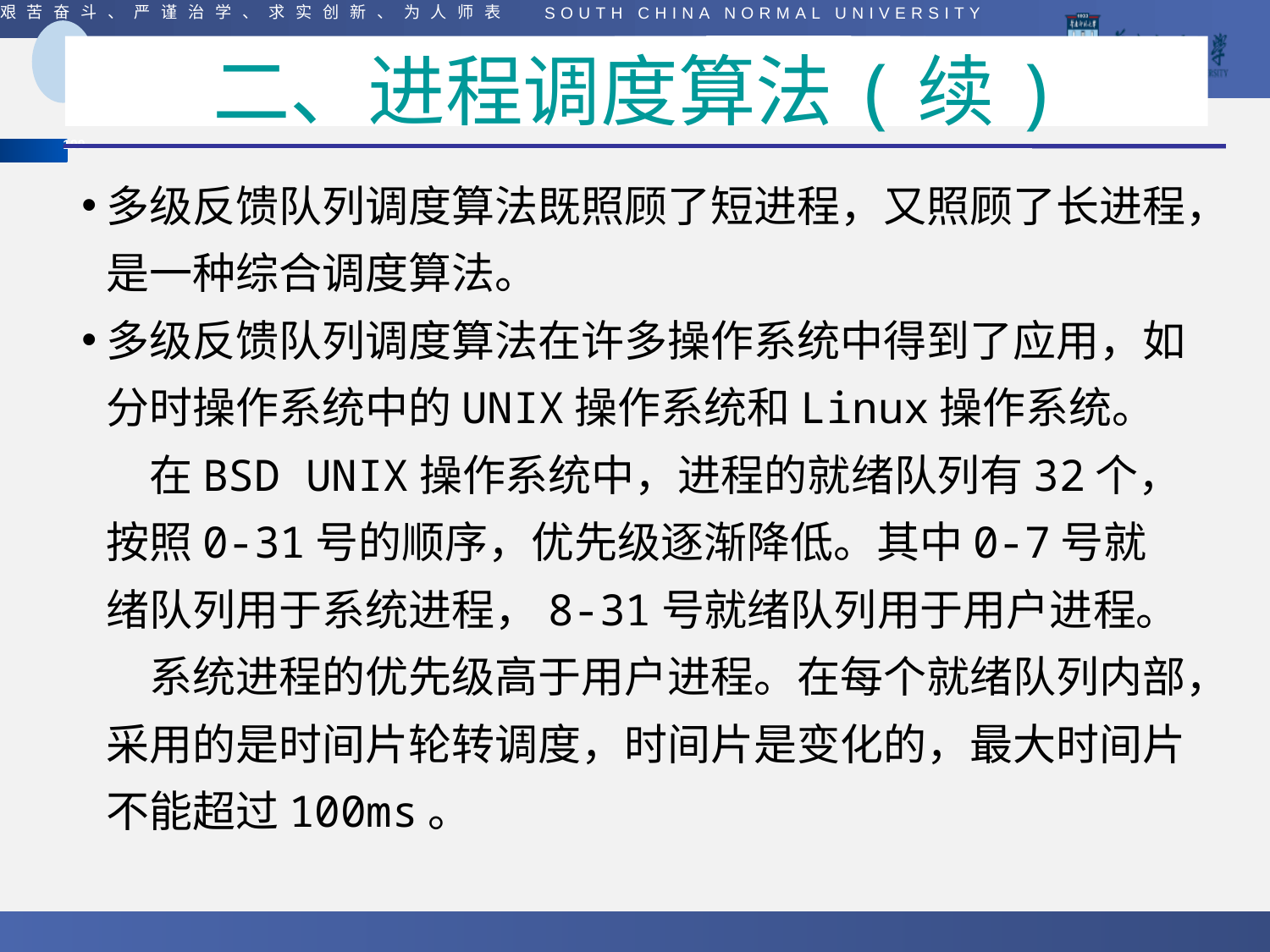

#
二、进程调度算法(续)
多级反馈队列调度算法既照顾了短进程，又照顾了长进程，是一种综合调度算法。
多级反馈队列调度算法在许多操作系统中得到了应用，如分时操作系统中的UNIX操作系统和Linux操作系统。
      在BSD UNIX操作系统中，进程的就绪队列有32个，按照0-31号的顺序，优先级逐渐降低。其中0-7号就绪队列用于系统进程，8-31号就绪队列用于用户进程。
      系统进程的优先级高于用户进程。在每个就绪队列内部，采用的是时间片轮转调度，时间片是变化的，最大时间片不能超过100ms。

199